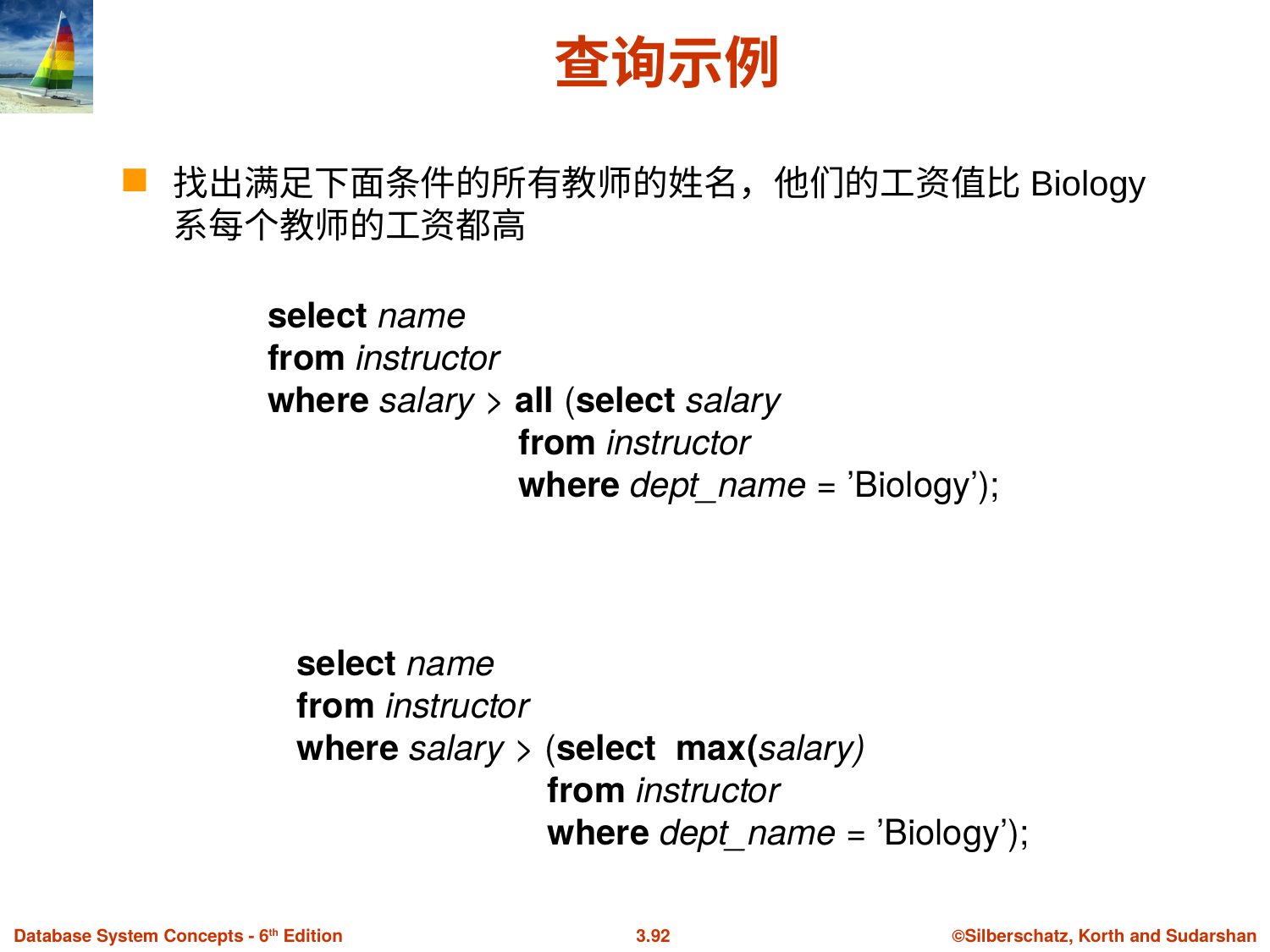

# 查询示例
找出满足下面条件的所有教师的姓名，他们的工资值比Biology系每个教师的工资都高
select name
from instructor
where salary > all (select salary
                                from instructor
                                where dept_name = ’Biology’);
select name
from instructor
where salary > (select  max(salary)
                                from instructor
                                where dept_name = ’Biology’);